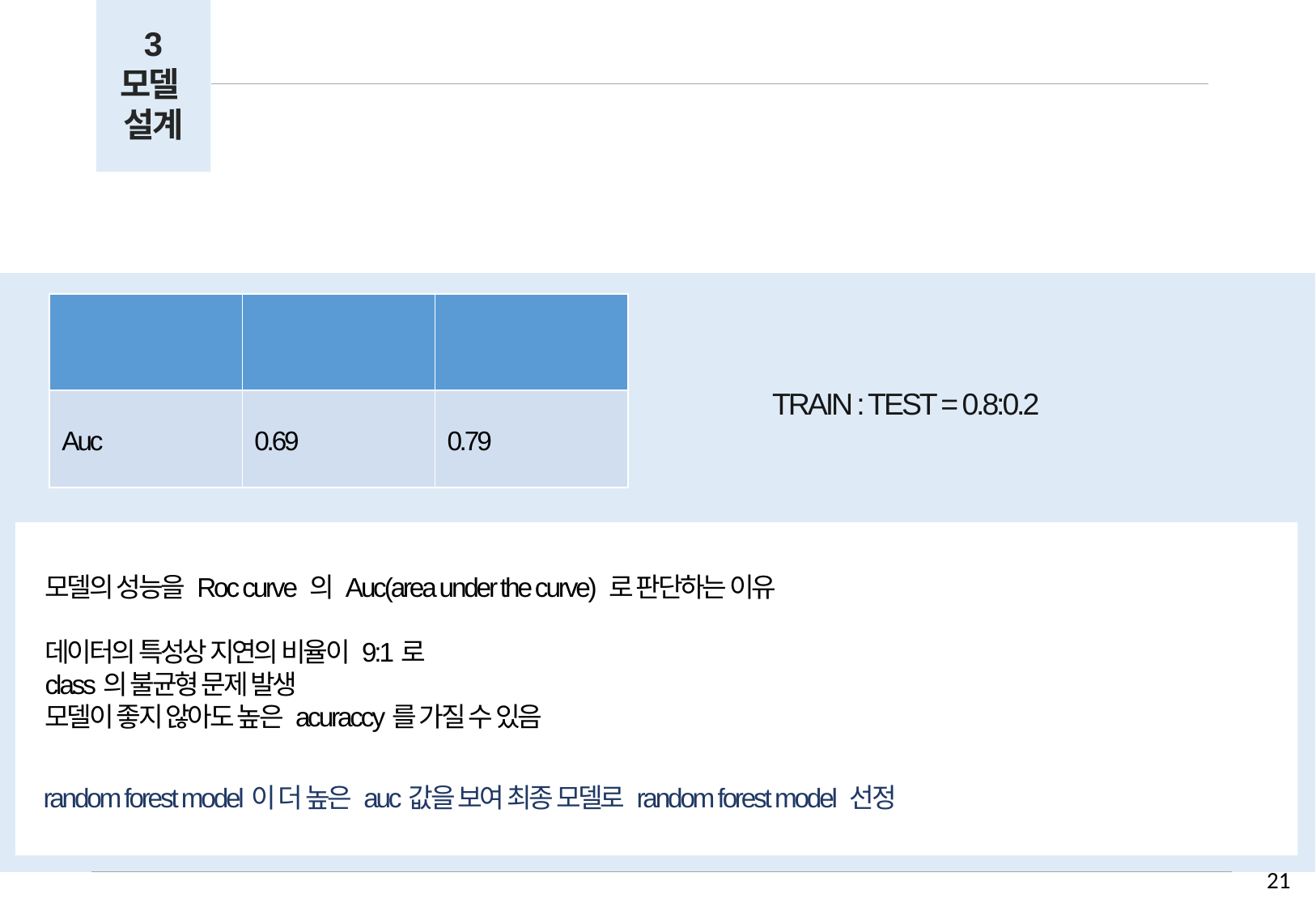

3
모델
설계
설명
|  | Neural Network Model, MLP | Random Forest Model |
| --- | --- | --- |
| Auc | 0.69 | 0.79 |
TRAIN : TEST = 0.8:0.2

모델의 성능을 Roc curve 의 Auc(area under the curve) 로 판단하는 이유

데이터의 특성상 지연의 비율이 9:1로
class의 불균형 문제 발생
모델이 좋지 않아도 높은 acuraccy를 가질 수 있음
 random forest model이 더 높은 auc값을 보여 최종 모델로 random forest model 선정
21